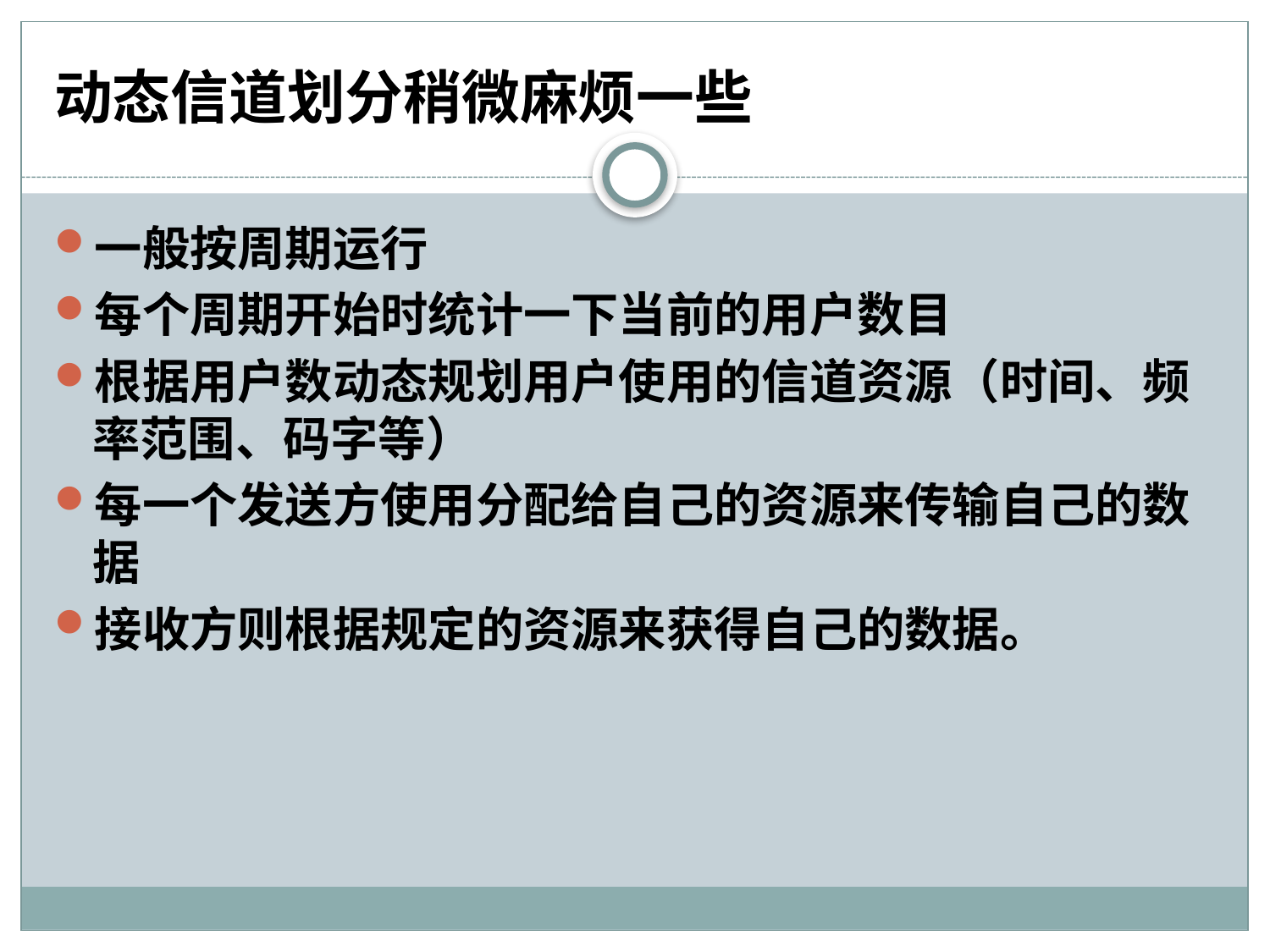

# 动态信道划分稍微麻烦一些
一般按周期运行
每个周期开始时统计一下当前的用户数目
根据用户数动态规划用户使用的信道资源（时间、频率范围、码字等）
每一个发送方使用分配给自己的资源来传输自己的数据
接收方则根据规定的资源来获得自己的数据。